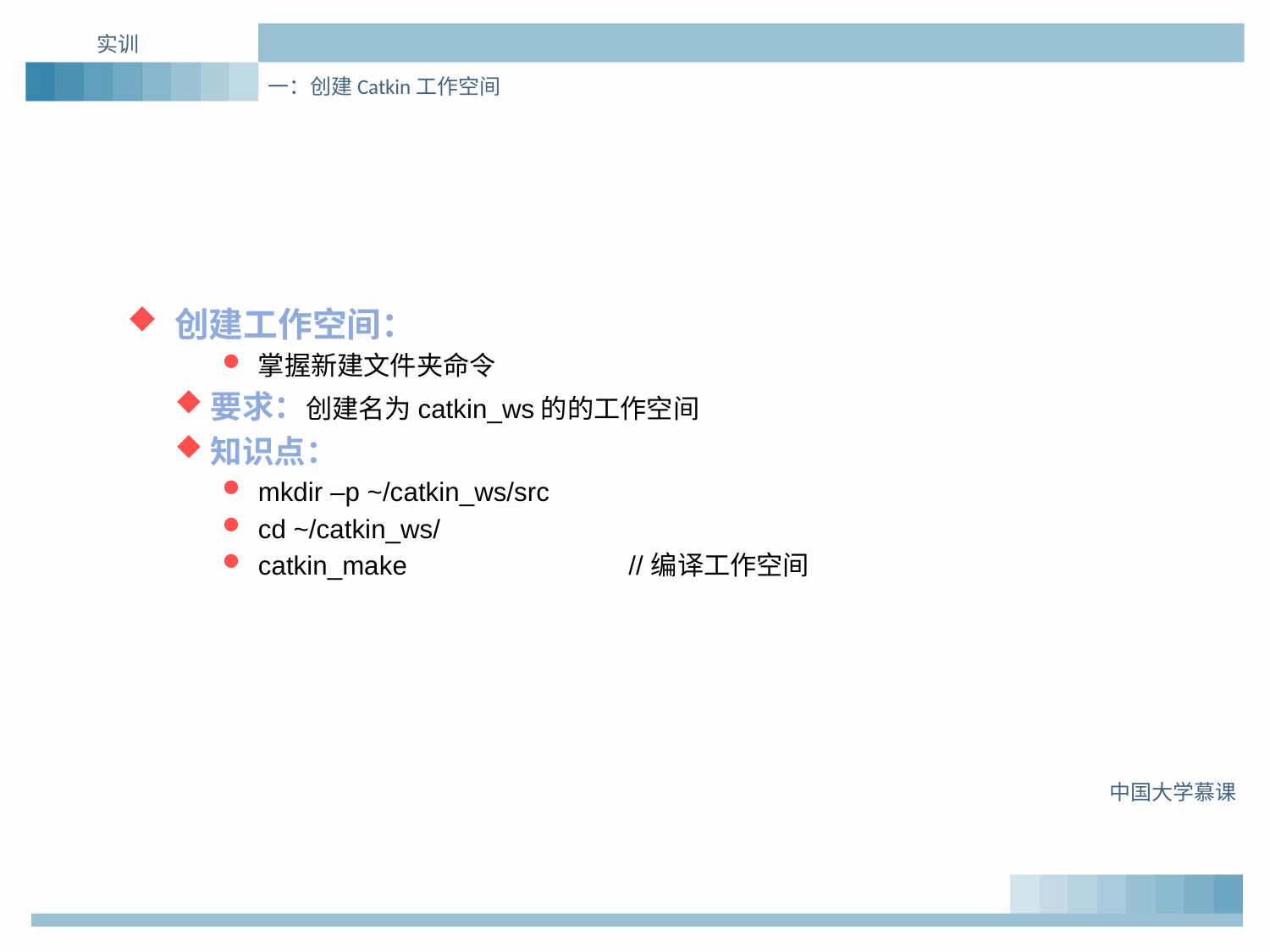

实训
一：创建Catkin工作空间

创建工作空间：
掌握新建文件夹命令
要求：创建名为catkin_ws的的工作空间
知识点：
mkdir –p ~/catkin_ws/src
cd ~/catkin_ws/
catkin_make                              //编译工作空间
中国大学慕课